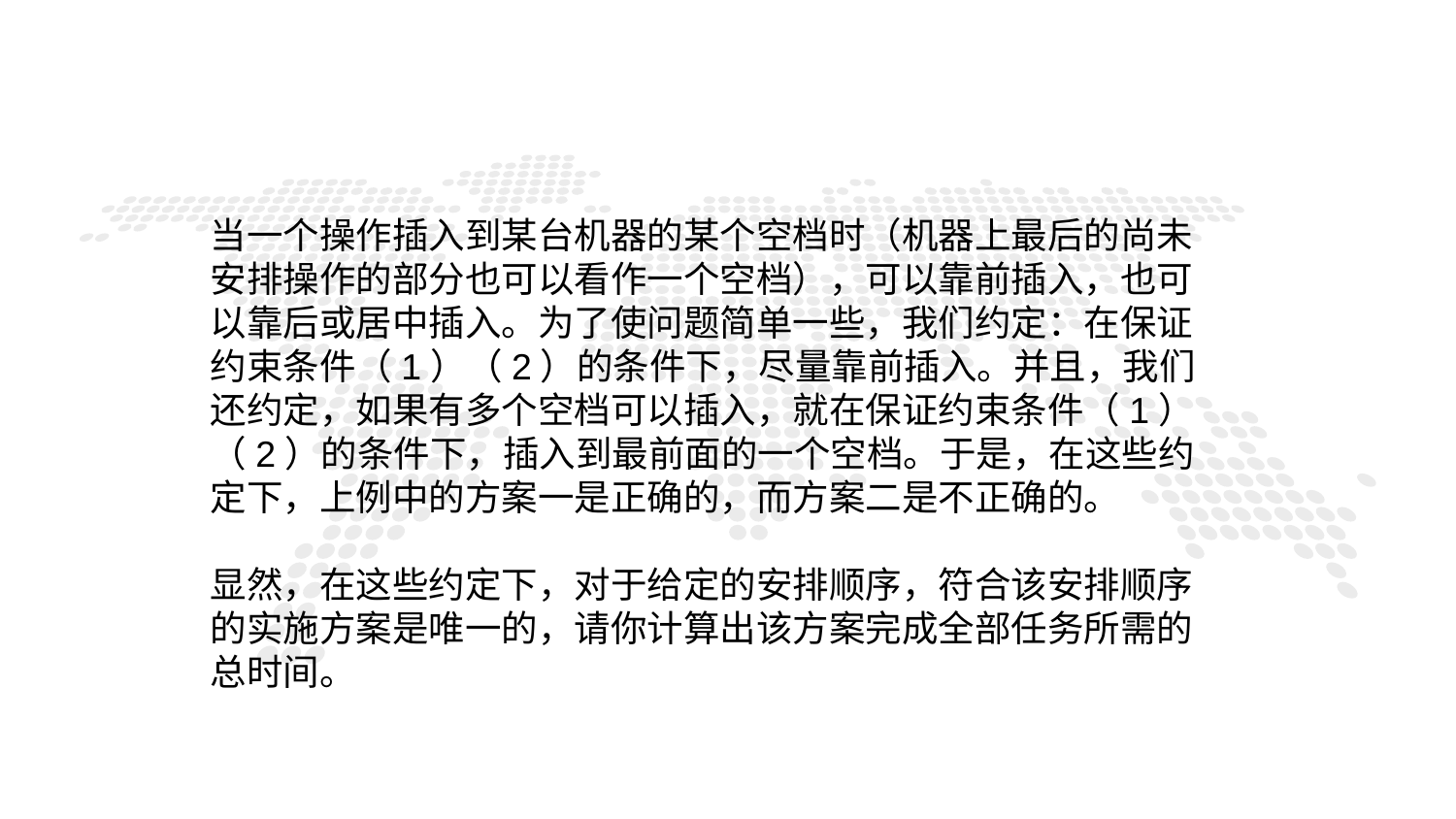

当一个操作插入到某台机器的某个空档时（机器上最后的尚未安排操作的部分也可以看作一个空档），可以靠前插入，也可以靠后或居中插入。为了使问题简单一些，我们约定：在保证约束条件（1）（2）的条件下，尽量靠前插入。并且，我们还约定，如果有多个空档可以插入，就在保证约束条件（1）（2）的条件下，插入到最前面的一个空档。于是，在这些约定下，上例中的方案一是正确的，而方案二是不正确的。

显然，在这些约定下，对于给定的安排顺序，符合该安排顺序的实施方案是唯一的，请你计算出该方案完成全部任务所需的总时间。